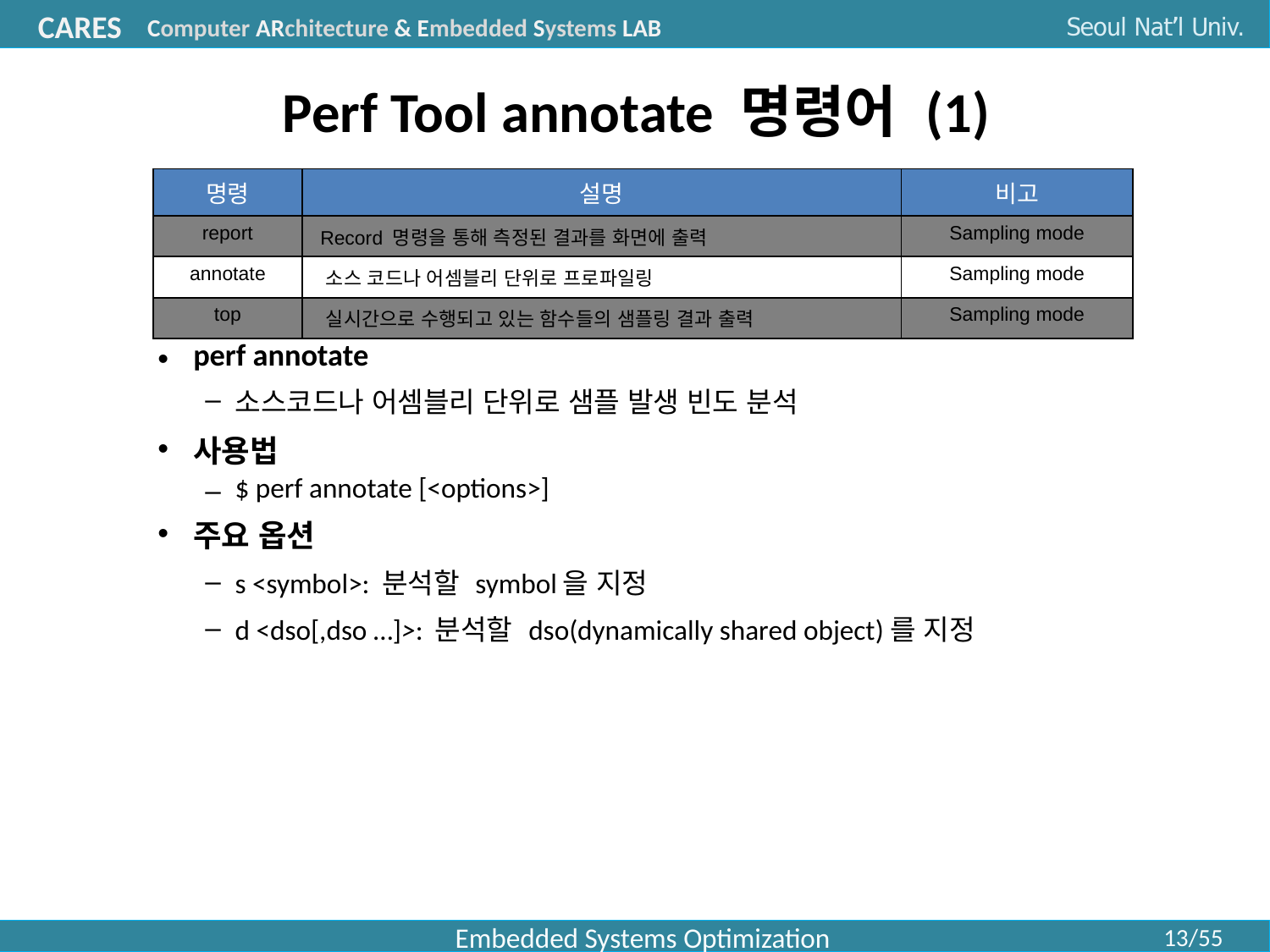

# Perf Tool annotate 명령어 (1)
| 명령 | 설명 | 비고 |
| --- | --- | --- |
| report | Record 명령을 통해 측정된 결과를 화면에 출력 | Sampling mode |
| annotate | 소스 코드나 어셈블리 단위로 프로파일링 | Sampling mode |
| top | 실시간으로 수행되고 있는 함수들의 샘플링 결과 출력 | Sampling mode |
perf annotate
소스코드나 어셈블리 단위로 샘플 발생 빈도 분석
사용법
$ perf annotate [<options>]
주요 옵션
s <symbol>: 분석할 symbol을 지정
d <dso[,dso …]>: 분석할 dso(dynamically shared object)를 지정
Embedded Systems Optimization
13/55